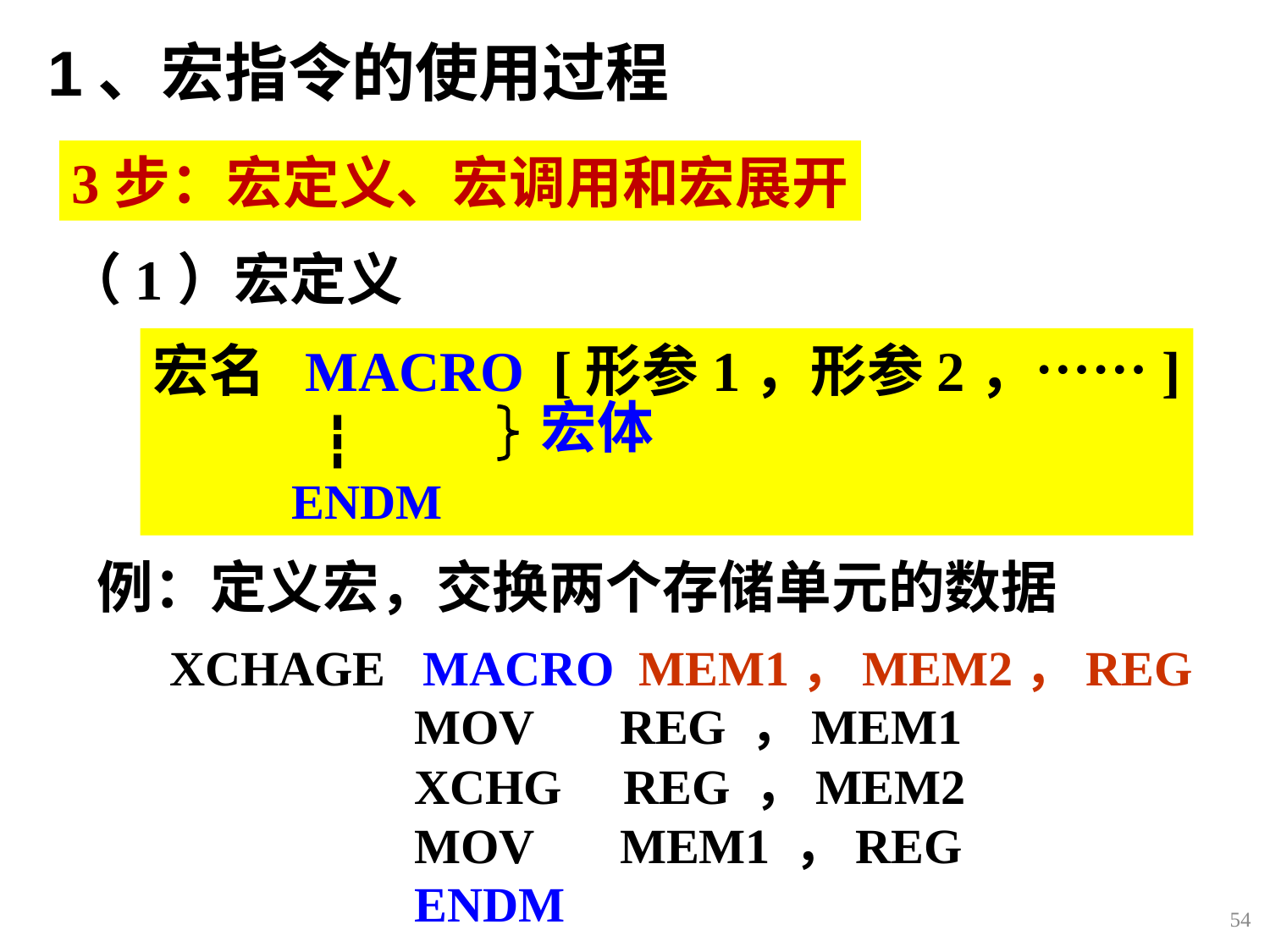

1、宏指令的使用过程
3步：宏定义、宏调用和宏展开
（1）宏定义
宏名  MACRO  [形参1，形参2，……]
            ┇
	 ENDM
宏体

例：定义宏，交换两个存储单元的数据
XCHAGE   MACRO  MEM1，MEM2，REG
        	       MOV       REG ，MEM1
        	       XCHG     REG ，MEM2
		       MOV       MEM1 ，REG
        	       ENDM
54
54